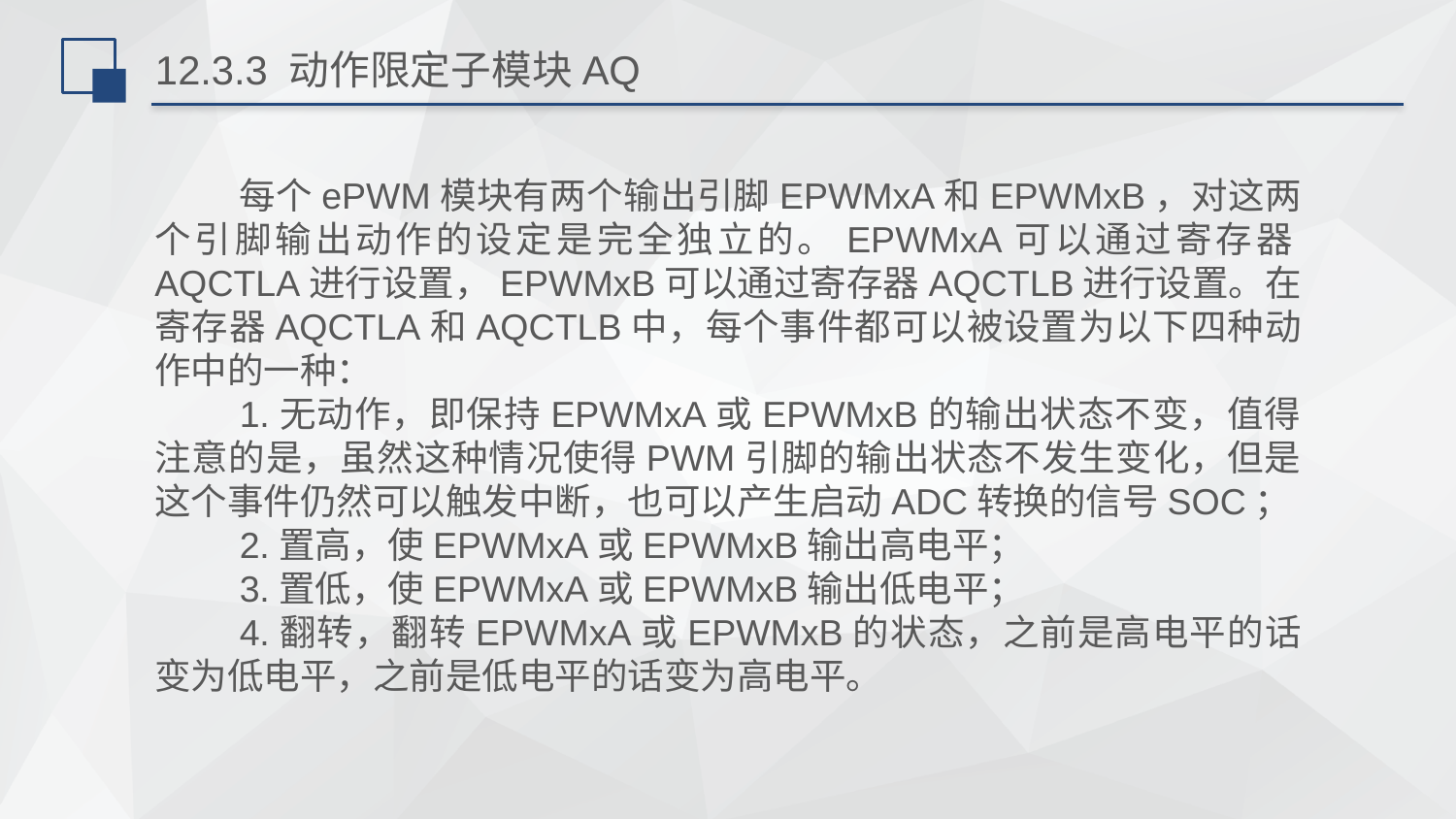

# 12.3.3 动作限定子模块AQ
每个ePWM模块有两个输出引脚EPWMxA和EPWMxB，对这两个引脚输出动作的设定是完全独立的。EPWMxA可以通过寄存器AQCTLA进行设置，EPWMxB可以通过寄存器AQCTLB进行设置。在寄存器AQCTLA和AQCTLB中，每个事件都可以被设置为以下四种动作中的一种：
1.无动作，即保持EPWMxA或EPWMxB的输出状态不变，值得注意的是，虽然这种情况使得PWM引脚的输出状态不发生变化，但是这个事件仍然可以触发中断，也可以产生启动ADC转换的信号SOC；
2.置高，使EPWMxA或EPWMxB输出高电平；
3.置低，使EPWMxA或EPWMxB输出低电平；
4.翻转，翻转EPWMxA或EPWMxB的状态，之前是高电平的话变为低电平，之前是低电平的话变为高电平。